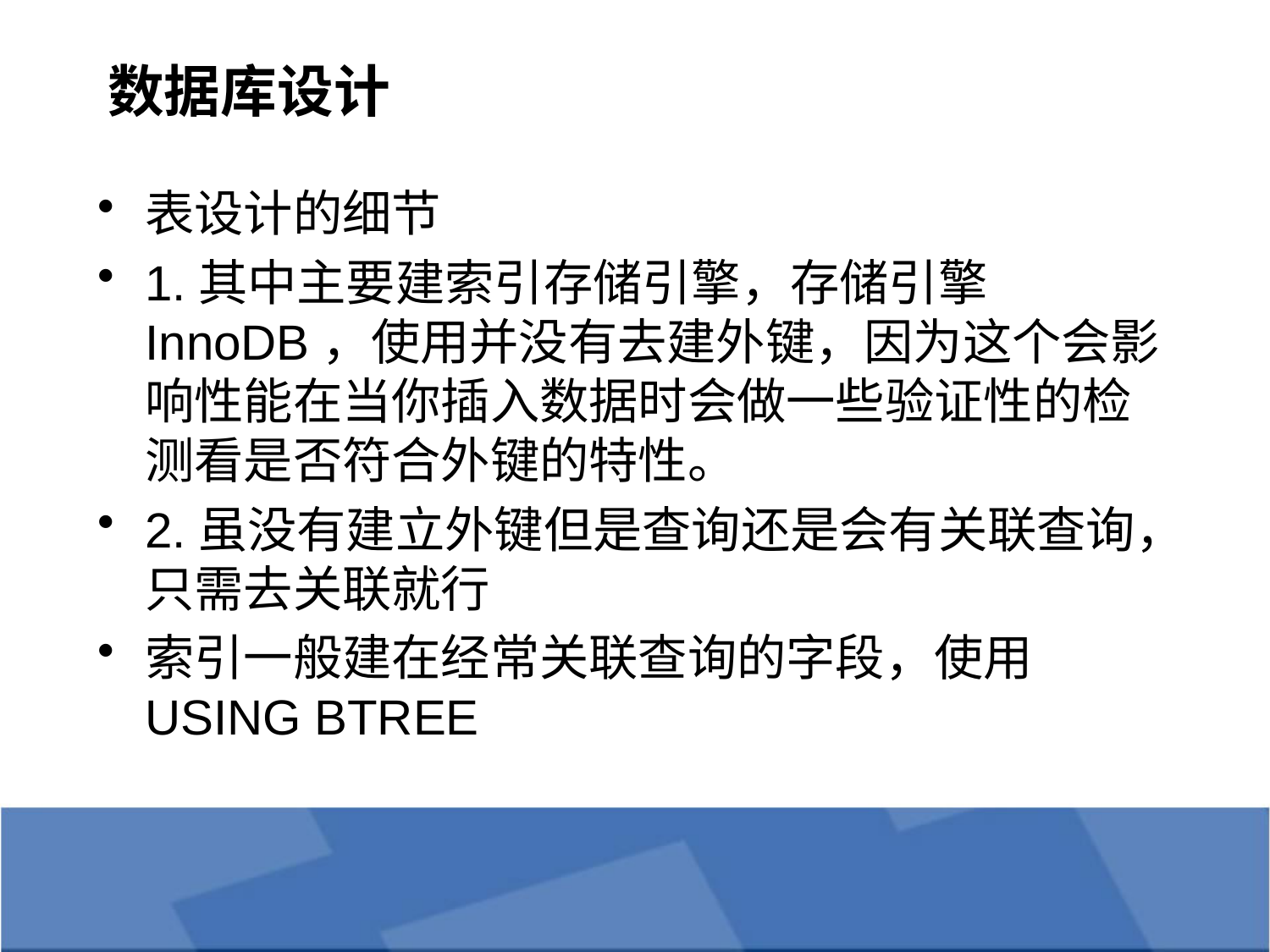

# 数据库设计
表设计的细节
1.其中主要建索引存储引擎，存储引擎InnoDB，使用并没有去建外键，因为这个会影响性能在当你插入数据时会做一些验证性的检测看是否符合外键的特性。
2.虽没有建立外键但是查询还是会有关联查询，只需去关联就行
索引一般建在经常关联查询的字段，使用USING BTREE